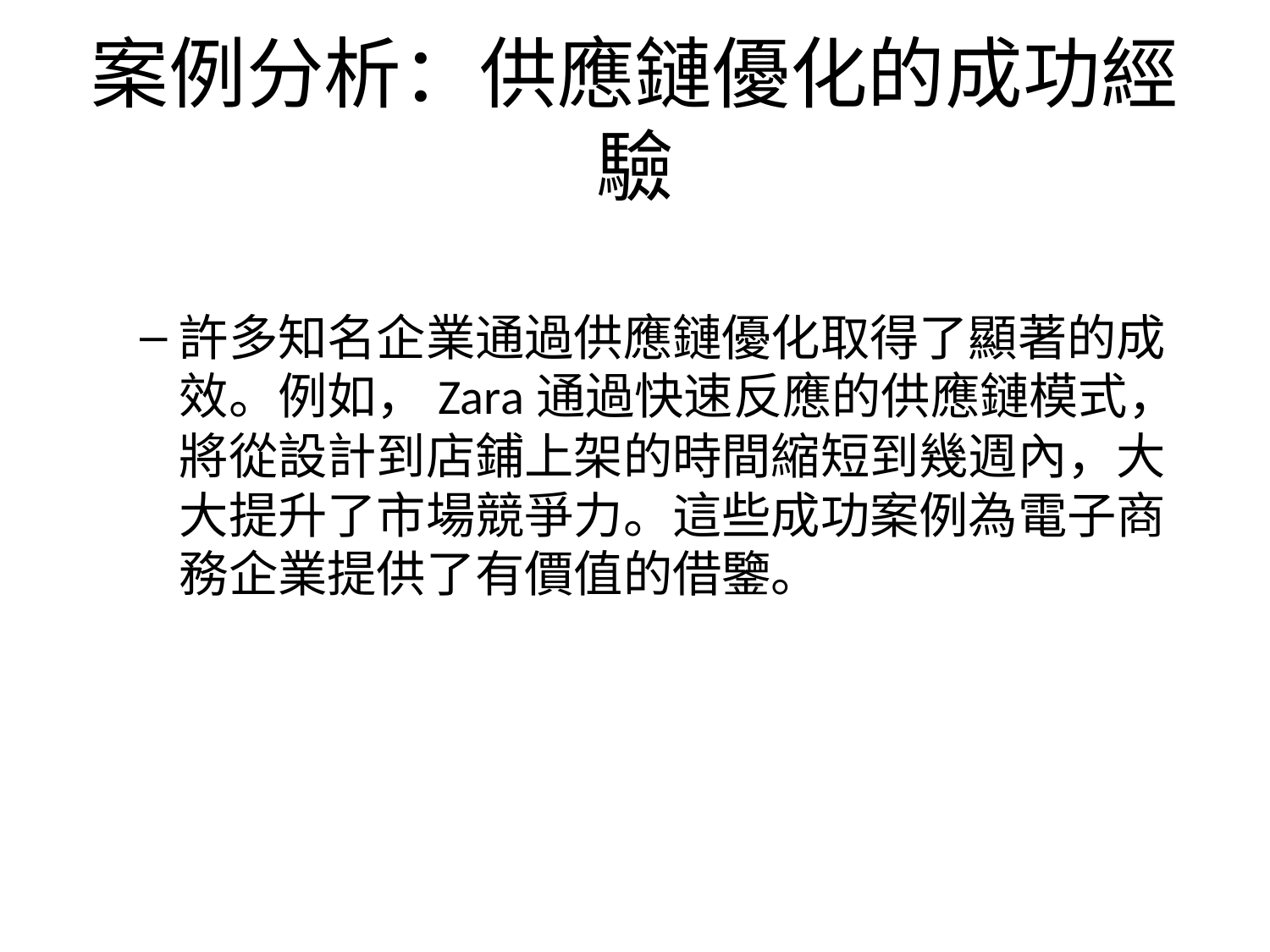

# 案例分析：供應鏈優化的成功經驗

許多知名企業通過供應鏈優化取得了顯著的成效。例如，Zara通過快速反應的供應鏈模式，將從設計到店鋪上架的時間縮短到幾週內，大大提升了市場競爭力。這些成功案例為電子商務企業提供了有價值的借鑒。